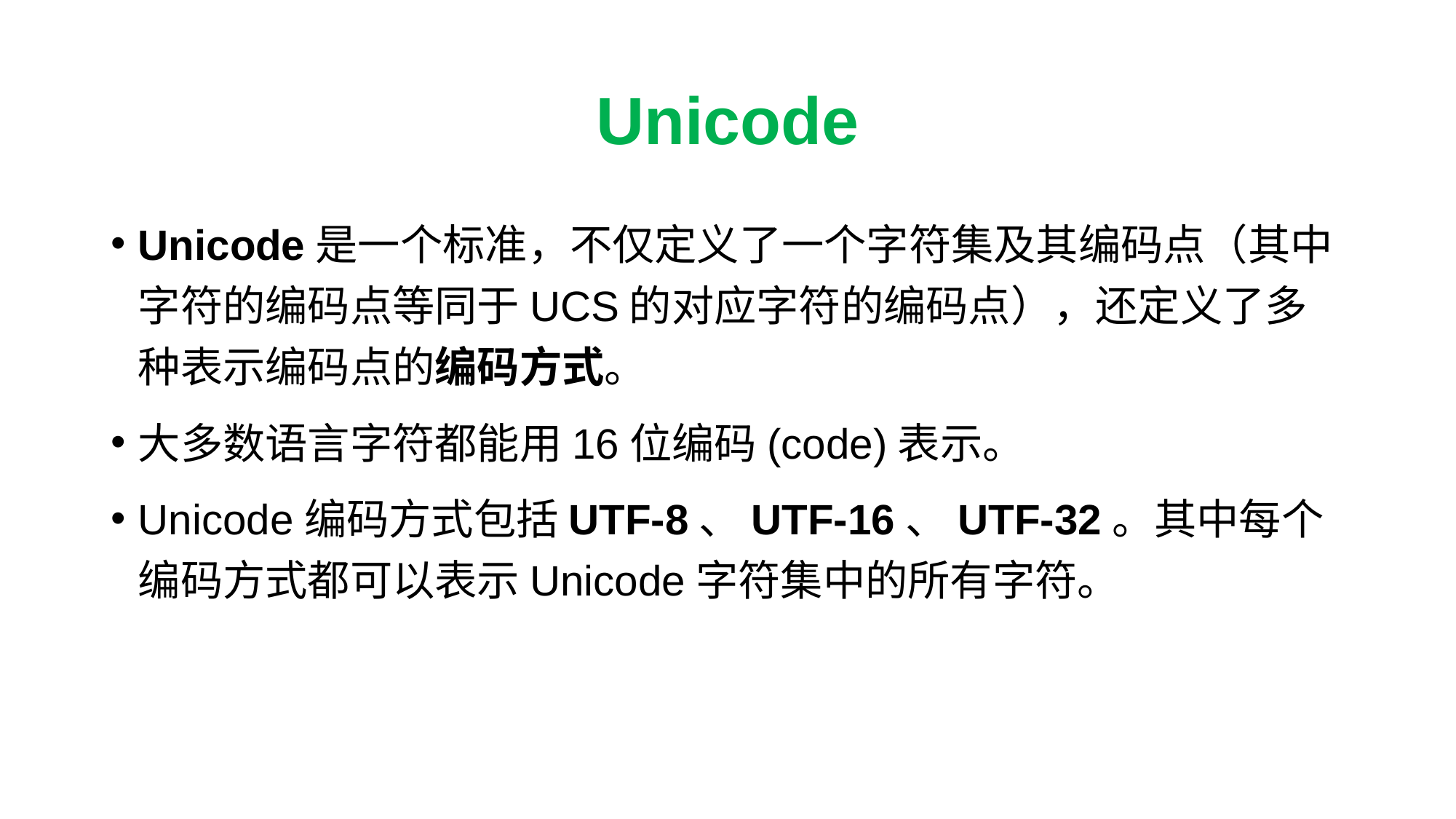

# Unicode
Unicode是一个标准，不仅定义了一个字符集及其编码点（其中字符的编码点等同于UCS的对应字符的编码点），还定义了多种表示编码点的编码方式。
大多数语言字符都能用16位编码(code)表示。
Unicode编码方式包括UTF-8、UTF-16、UTF-32。其中每个编码方式都可以表示Unicode字符集中的所有字符。